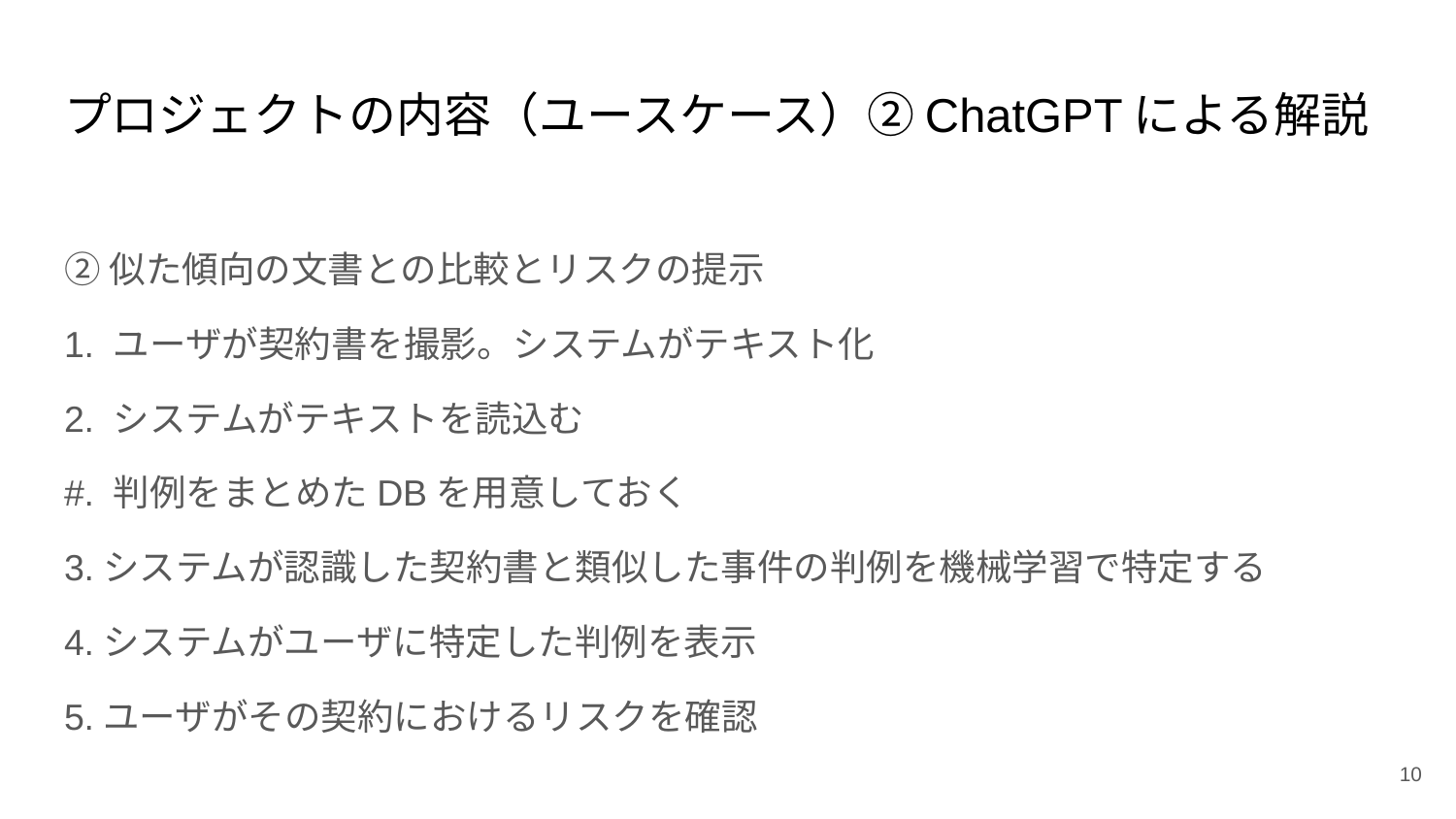

# プロジェクトの内容（ユースケース）②ChatGPTによる解説
②似た傾向の文書との比較とリスクの提示
1. ユーザが契約書を撮影。システムがテキスト化
2. システムがテキストを読込む
#. 判例をまとめたDBを用意しておく
3.システムが認識した契約書と類似した事件の判例を機械学習で特定する
4.システムがユーザに特定した判例を表示
5.ユーザがその契約におけるリスクを確認
10